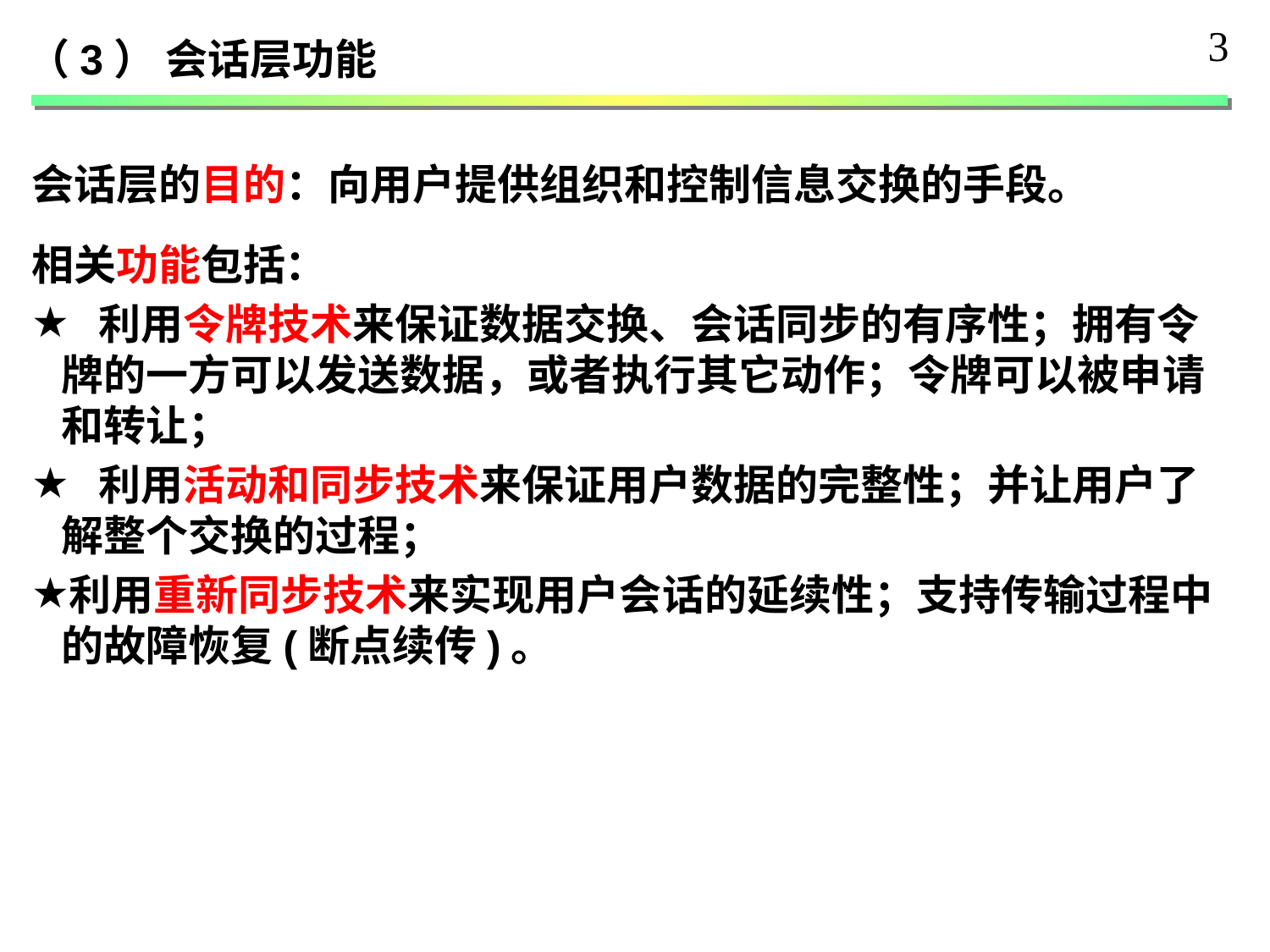

3
（3） 会话层功能

会话层的目的：向用户提供组织和控制信息交换的手段。
相关功能包括：
  利用令牌技术来保证数据交换、会话同步的有序性；拥有令牌的一方可以发送数据，或者执行其它动作；令牌可以被申请和转让；
  利用活动和同步技术来保证用户数据的完整性；并让用户了解整个交换的过程；
利用重新同步技术来实现用户会话的延续性；支持传输过程中的故障恢复(断点续传)。